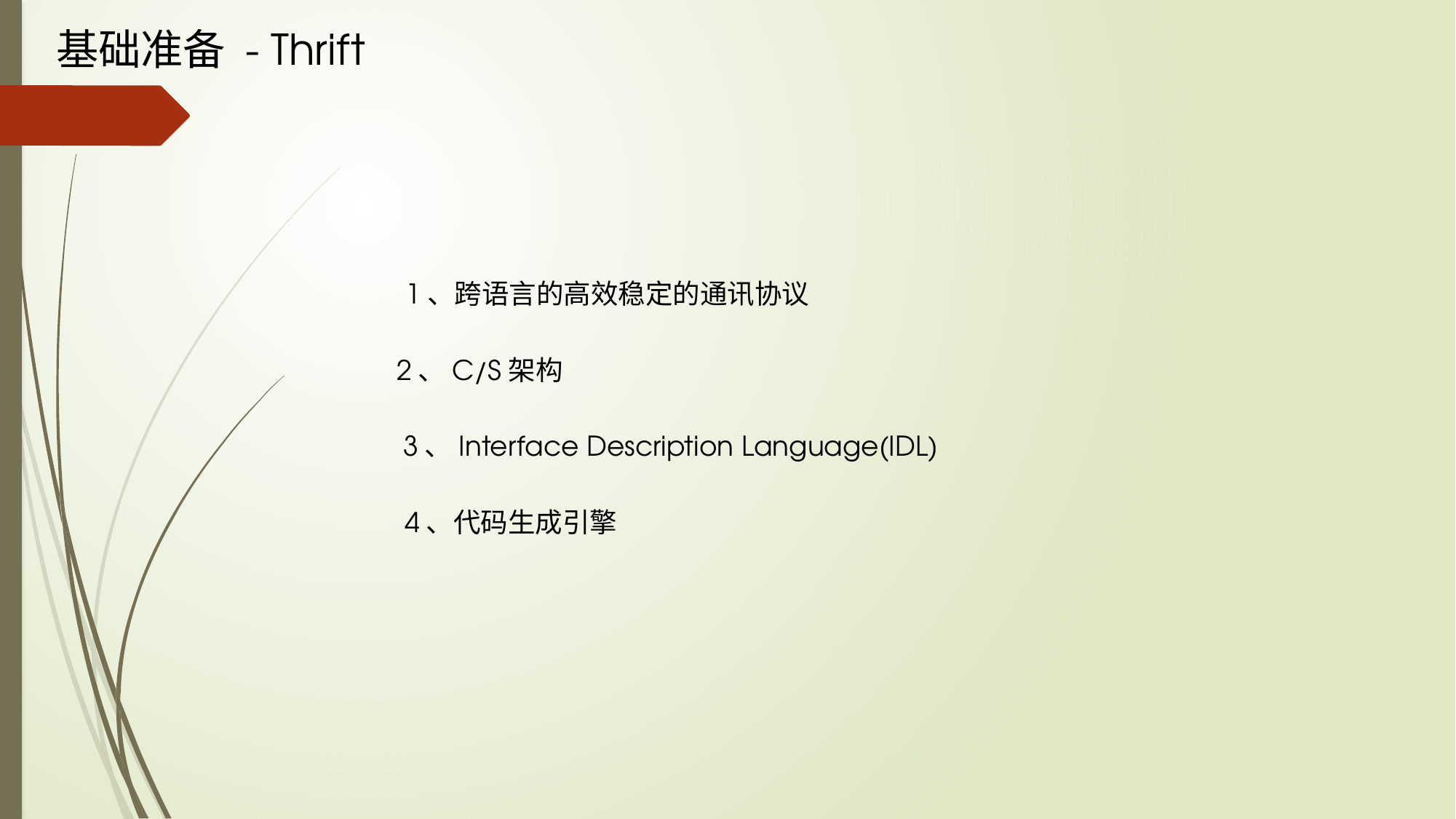

基础准备 - Thrift
1、跨语言的高效稳定的通讯协议
2、C/S架构
3、Interface Description Language(IDL)
4、代码生成引擎